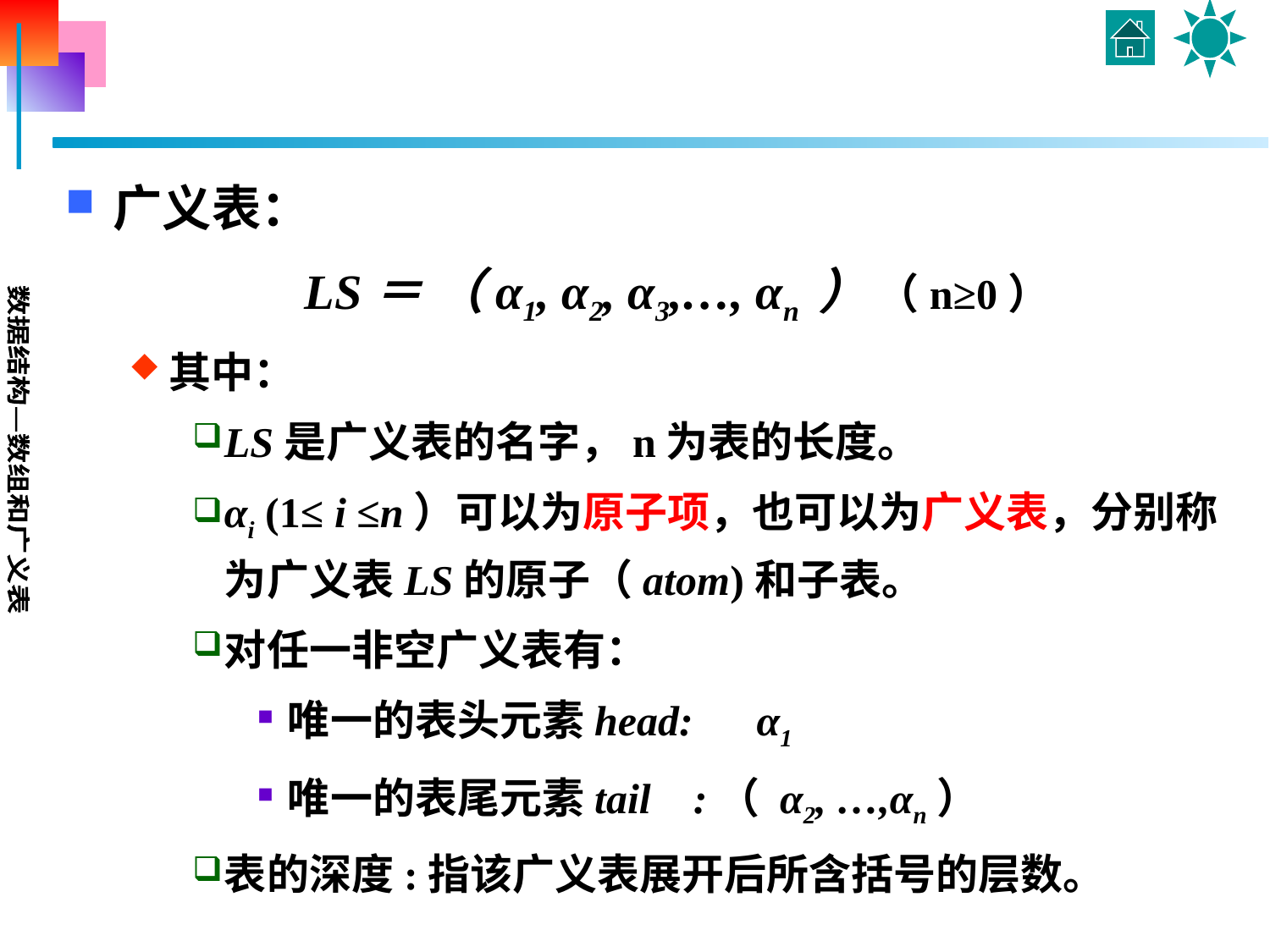

#
广义表：
LS＝ （α1, α2, α3,…, αn ） （n≥0）
其中：
LS是广义表的名字，n为表的长度。
αi (1≤ i ≤n）可以为原子项，也可以为广义表，分别称为广义表LS的原子（atom)和子表。
对任一非空广义表有：
唯一的表头元素head:      α1
唯一的表尾元素tail    :（ α2, …,αn）
表的深度:指该广义表展开后所含括号的层数。
74